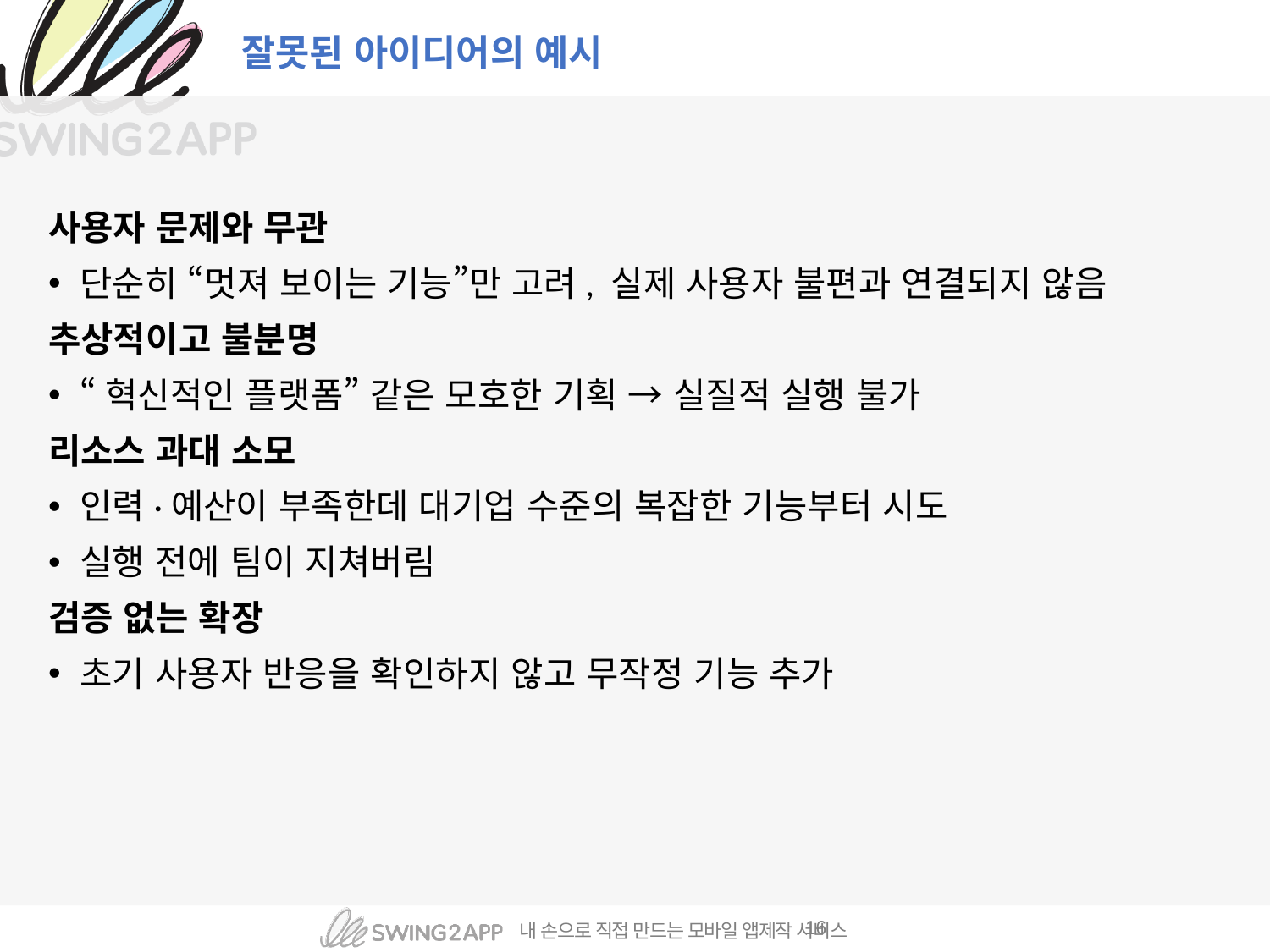

# 잘못된 아이디어의 예시
사용자 문제와 무관
단순히 “멋져 보이는 기능”만 고려, 실제 사용자 불편과 연결되지 않음
추상적이고 불분명
“혁신적인 플랫폼” 같은 모호한 기획 → 실질적 실행 불가
리소스 과대 소모
인력·예산이 부족한데 대기업 수준의 복잡한 기능부터 시도
실행 전에 팀이 지쳐버림
검증 없는 확장
초기 사용자 반응을 확인하지 않고 무작정 기능 추가